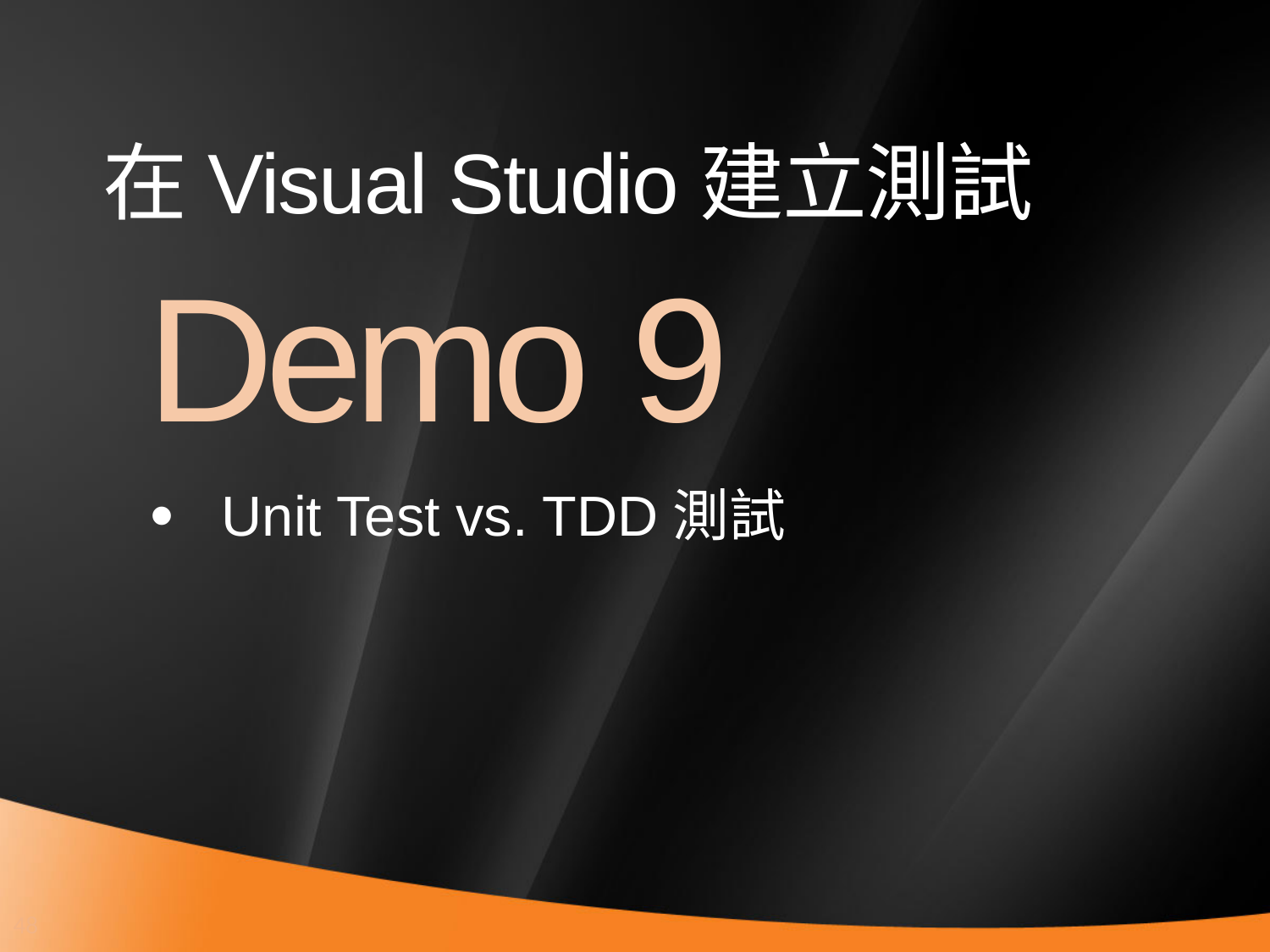

# 在Visual Studio建立測試
Demo 9
Unit Test vs. TDD測試